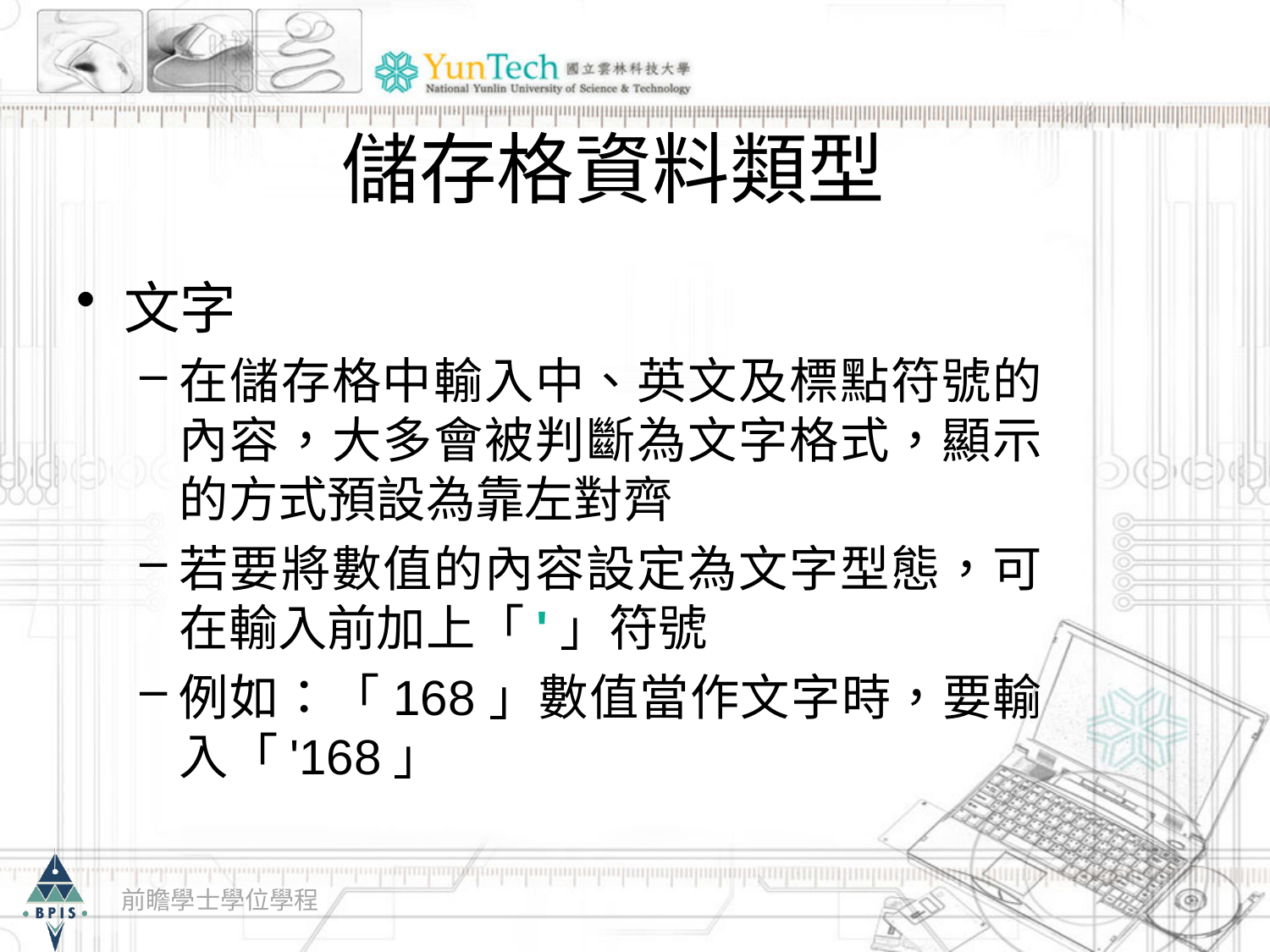

# 儲存格資料類型
文字
在儲存格中輸入中、英文及標點符號的內容，大多會被判斷為文字格式，顯示的方式預設為靠左對齊
若要將數值的內容設定為文字型態，可在輸入前加上「'」符號
例如：「168」數值當作文字時，要輸入「'168」